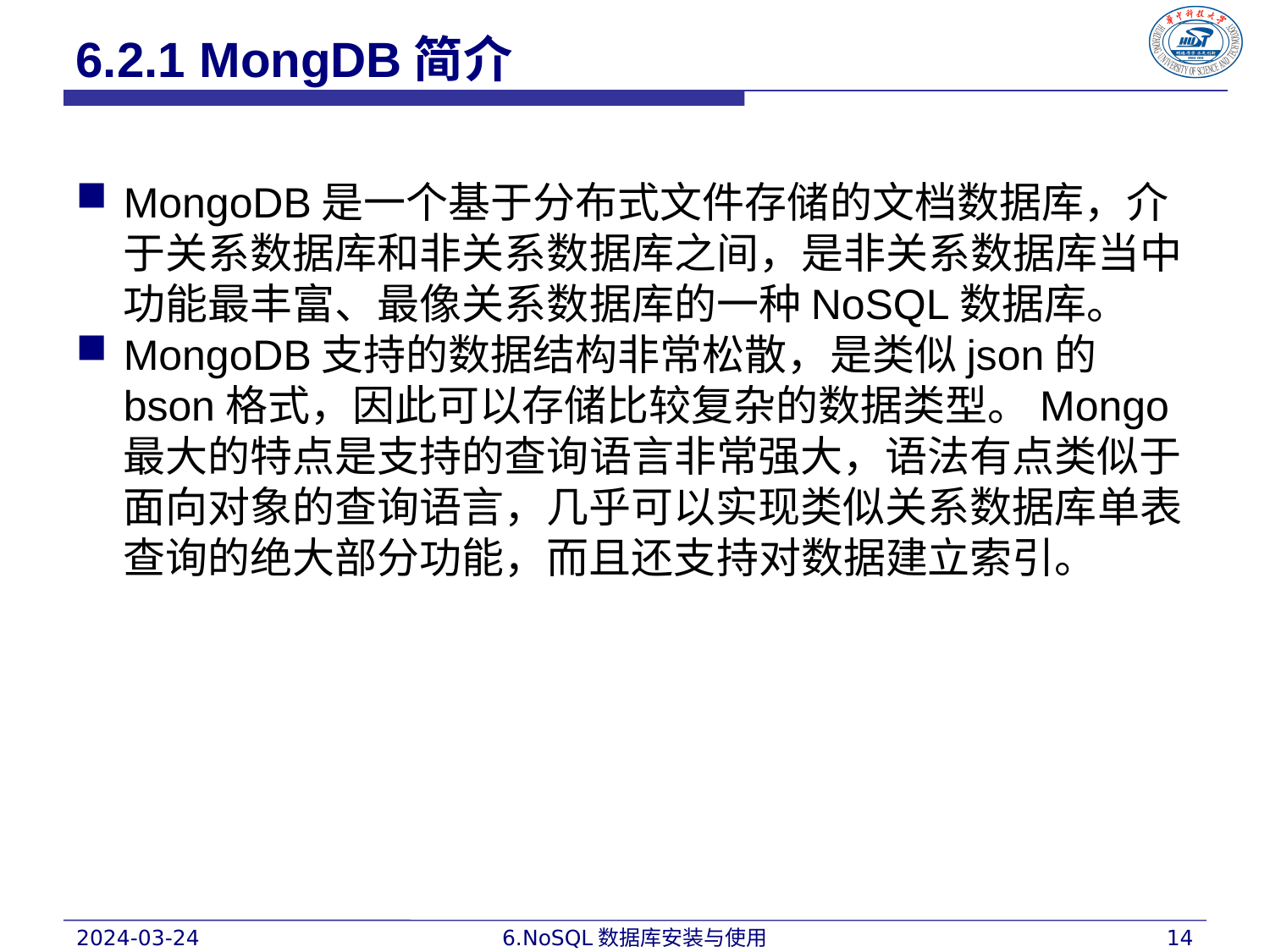

6.2.1 MongDB简介
MongoDB是一个基于分布式文件存储的文档数据库，介于关系数据库和非关系数据库之间，是非关系数据库当中功能最丰富、最像关系数据库的一种NoSQL数据库。
MongoDB支持的数据结构非常松散，是类似json的bson格式，因此可以存储比较复杂的数据类型。Mongo最大的特点是支持的查询语言非常强大，语法有点类似于面向对象的查询语言，几乎可以实现类似关系数据库单表查询的绝大部分功能，而且还支持对数据建立索引。
2024-03-24
6.NoSQL数据库安装与使用
14